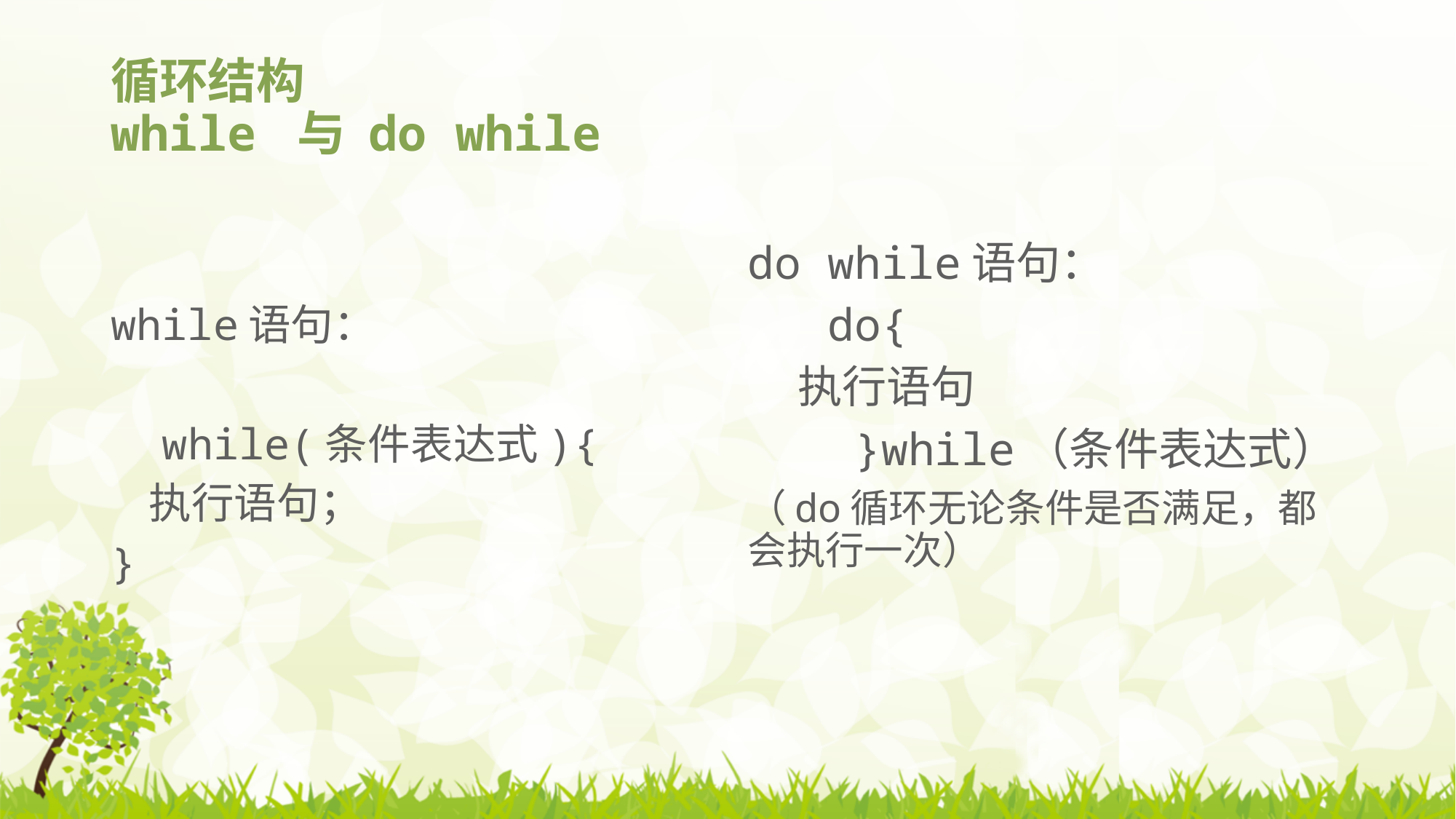

# 循环结构 while 与 do while

while语句：

  while(条件表达式){
   执行语句；
}

do while语句：
   do{
    执行语句
    }while（条件表达式）
（do循环无论条件是否满足，都会执行一次）